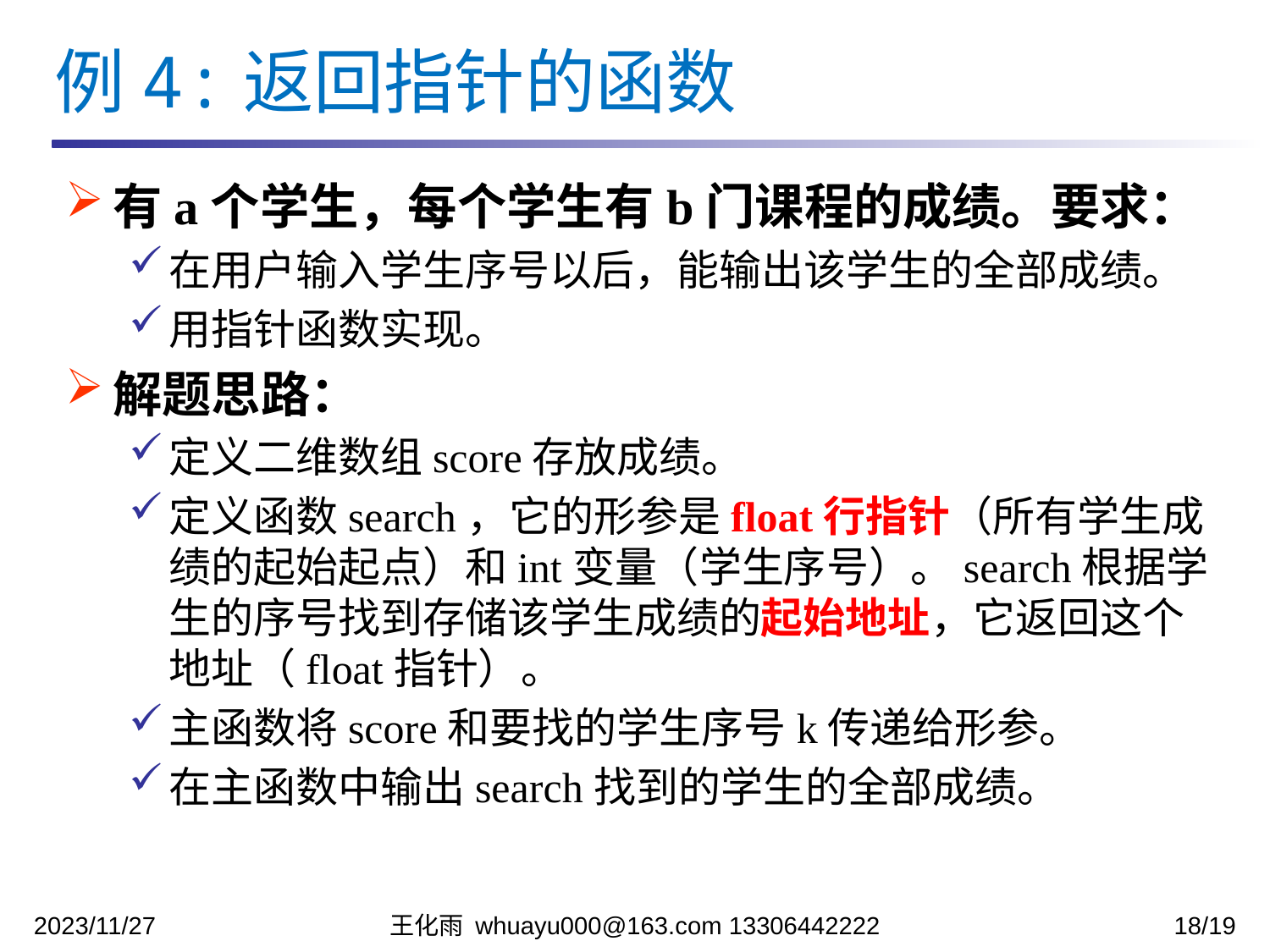

例4:返回指针的函数
有a个学生，每个学生有b门课程的成绩。要求：
在用户输入学生序号以后，能输出该学生的全部成绩。
用指针函数实现。
解题思路：
定义二维数组score存放成绩。
定义函数search，它的形参是float行指针（所有学生成绩的起始起点）和int变量（学生序号）。search根据学生的序号找到存储该学生成绩的起始地址，它返回这个地址（float指针）。
主函数将score和要找的学生序号k传递给形参。
在主函数中输出search找到的学生的全部成绩。
2023/11/27
王化雨 whuayu000@163.com 13306442222
18/19